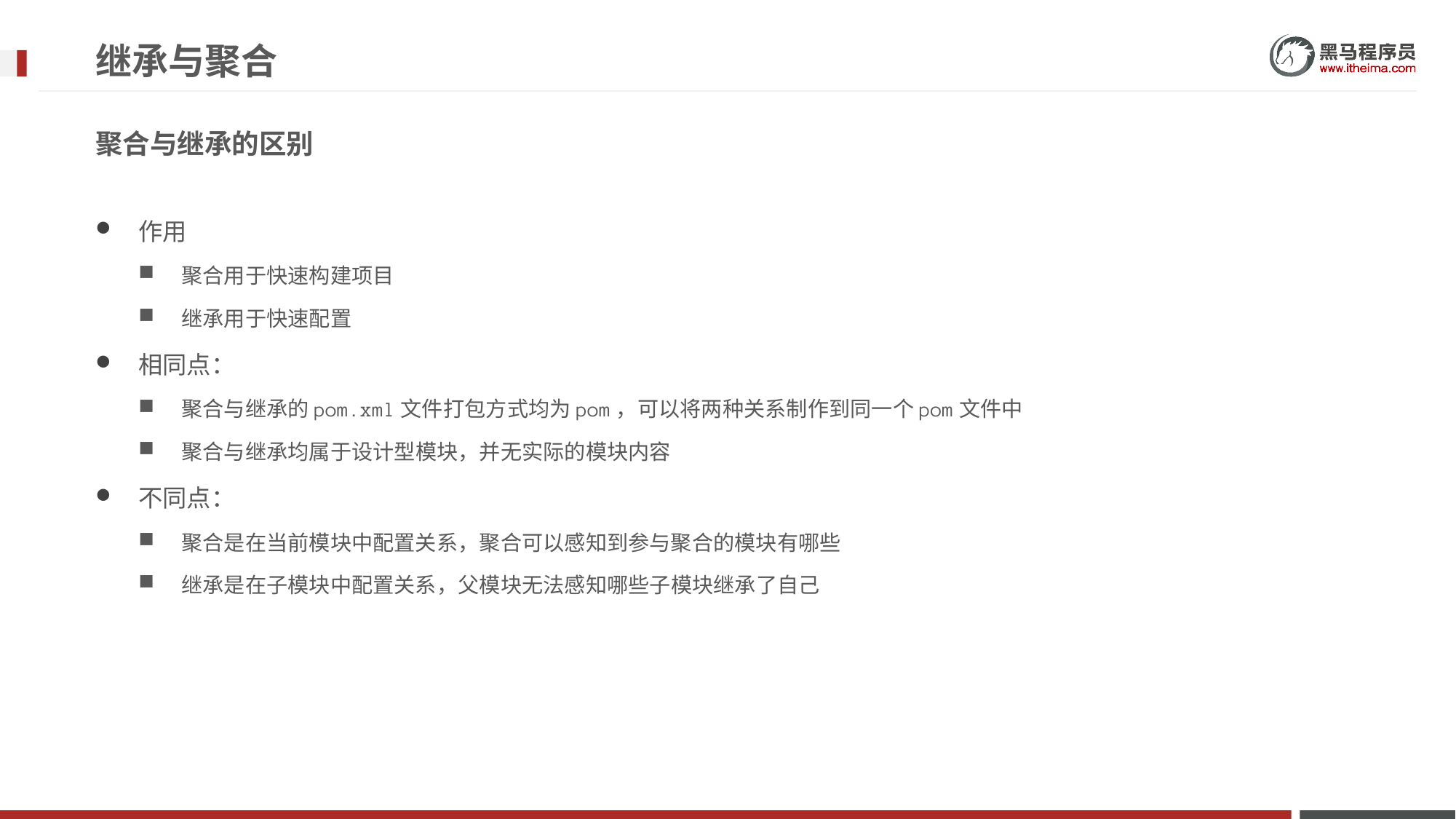

# 继承与聚合
聚合与继承的区别
作用
聚合用于快速构建项目
继承用于快速配置
相同点：
聚合与继承的pom.xml文件打包方式均为pom，可以将两种关系制作到同一个pom文件中
聚合与继承均属于设计型模块，并无实际的模块内容
不同点：
聚合是在当前模块中配置关系，聚合可以感知到参与聚合的模块有哪些
继承是在子模块中配置关系，父模块无法感知哪些子模块继承了自己